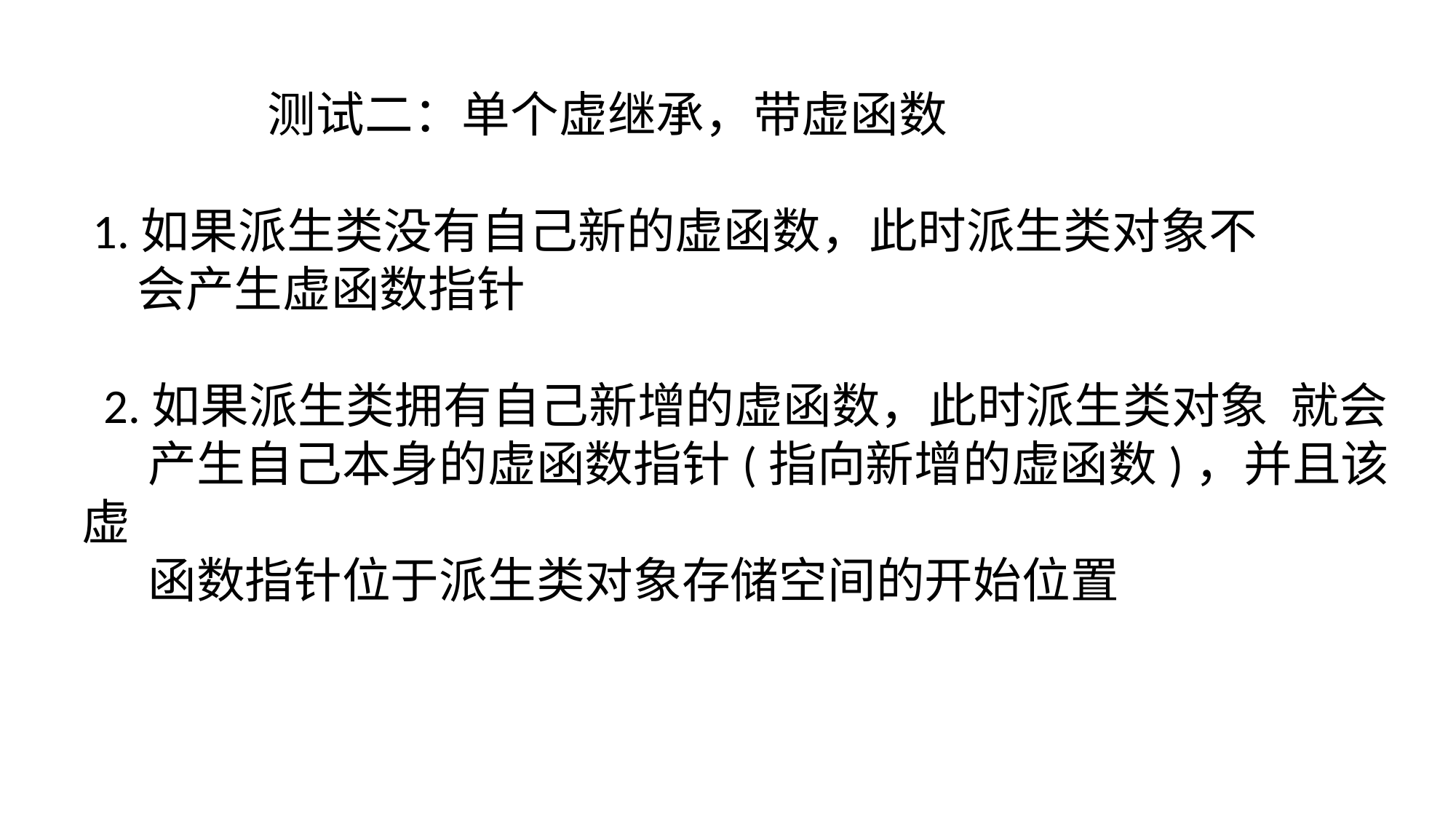

测试二：单个虚继承，带虚函数

 1.如果派生类没有自己新的虚函数，此时派生类对象不
    会产生虚函数指针

  2.如果派生类拥有自己新增的虚函数，此时派生类对象  就会
     产生自己本身的虚函数指针(指向新增的虚函数)，并且该虚
     函数指针位于派生类对象存储空间的开始位置